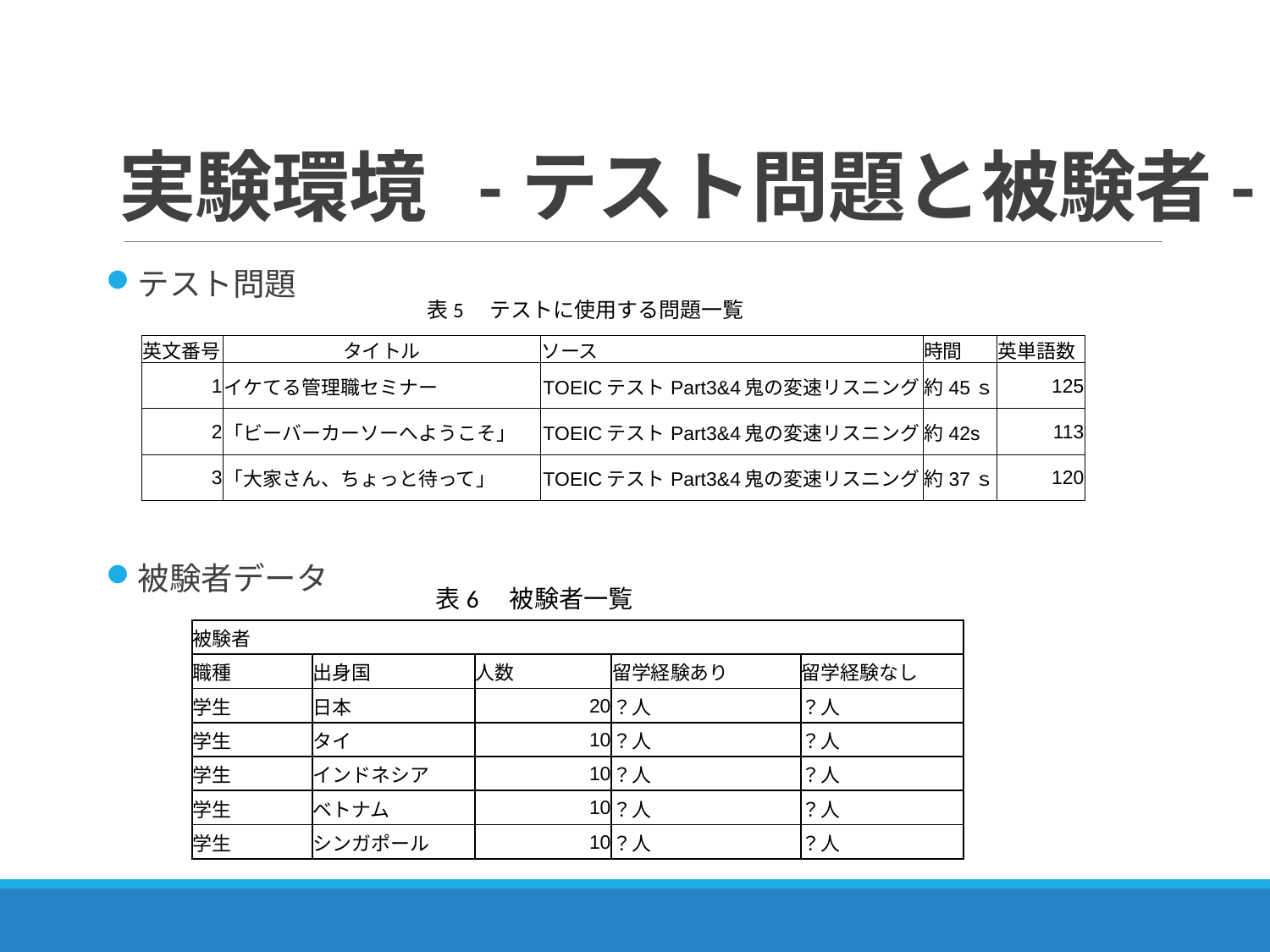

# 実験環境  -テスト問題と被験者-
テスト問題

被験者データ

表5　テストに使用する問題一覧
| 英文番号 | タイトル | ソース | 時間 | 英単語数 |
| --- | --- | --- | --- | --- |
| 1 | イケてる管理職セミナー | TOEICテストPart3&4鬼の変速リスニング | 約45ｓ | 125 |
| 2 | 「ビーバーカーソーへようこそ」 | TOEICテストPart3&4鬼の変速リスニング | 約42s | 113 |
| 3 | 「大家さん、ちょっと待って」 | TOEICテストPart3&4鬼の変速リスニング | 約37ｓ | 120 |
表6　被験者一覧
| 被験者 |  |  |  |  |
| --- | --- | --- | --- | --- |
| 職種 | 出身国 | 人数 | 留学経験あり | 留学経験なし |
| 学生 | 日本 | 20 | ？人 | ？人 |
| 学生 | タイ | 10 | ？人 | ？人 |
| 学生 | インドネシア | 10 | ？人 | ？人 |
| 学生 | ベトナム | 10 | ？人 | ？人 |
| 学生 | シンガポール | 10 | ？人 | ？人 |
14